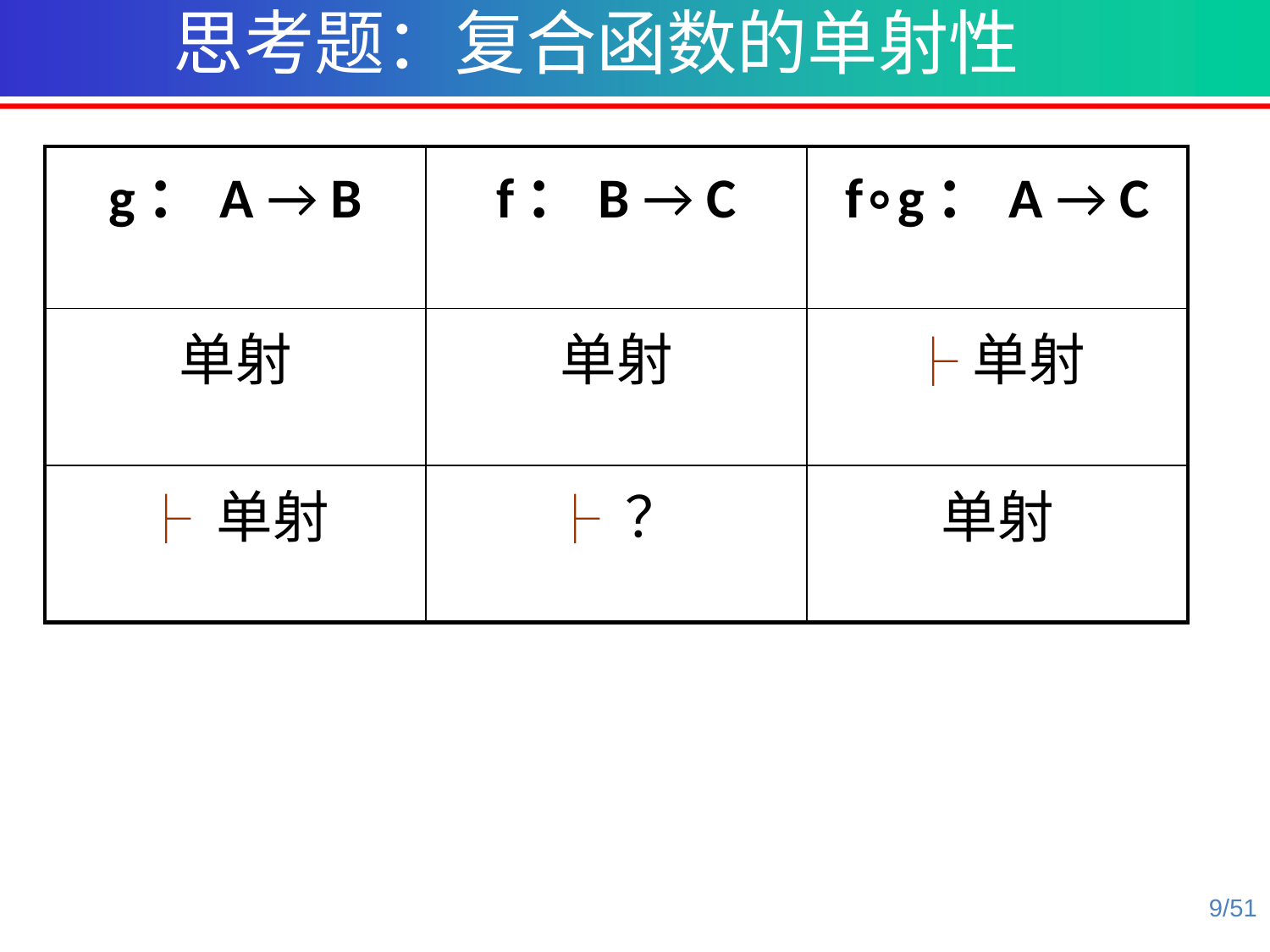

思考题：复合函数的单射性
| g：A → B | f：B → C | f∘g：A → C |
| --- | --- | --- |
| 单射 | 单射 | ├单射 |
| ├ 单射 | ├ ？ | 单射 |
9/51